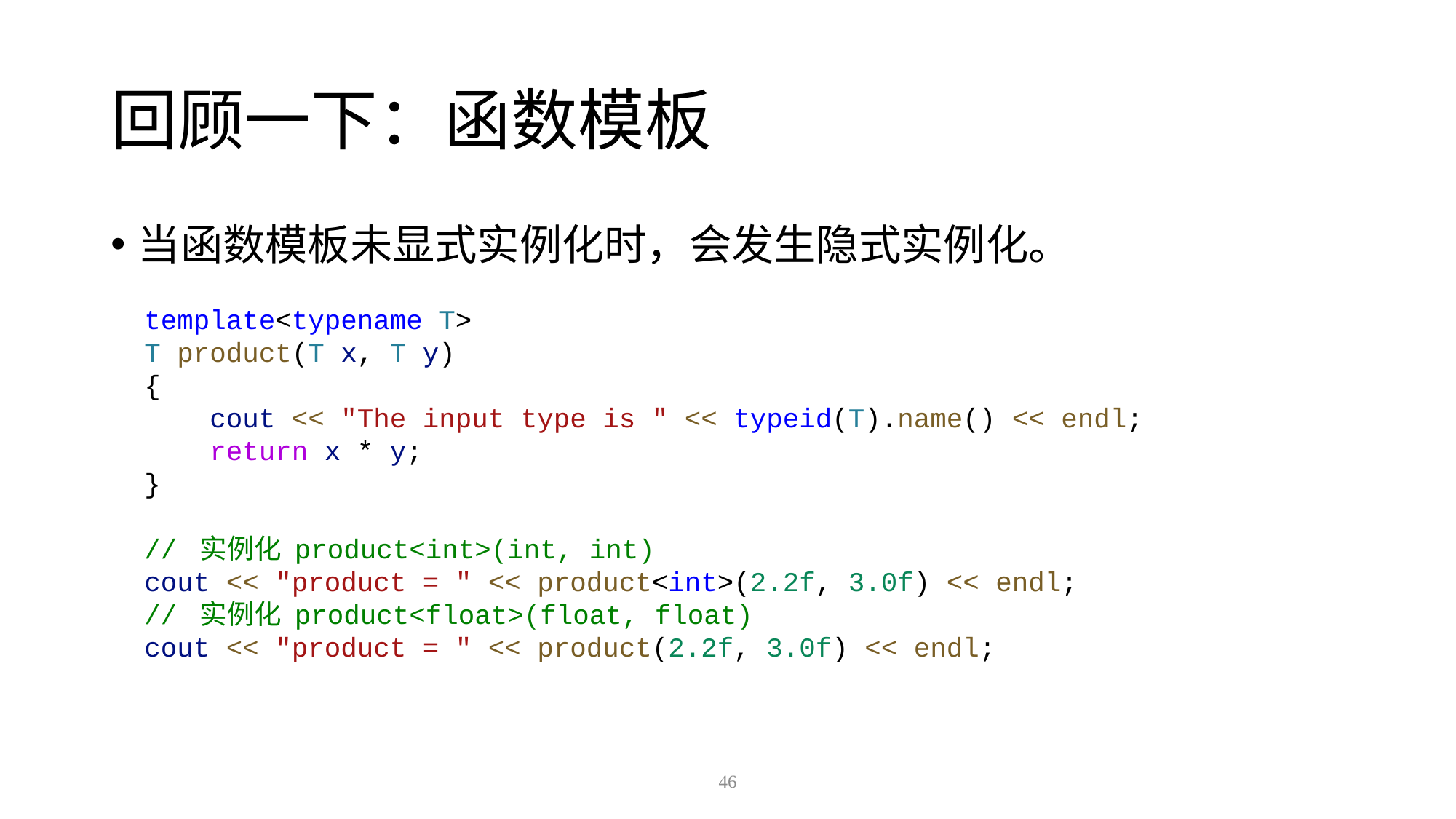

# 回顾一下：函数模板
当函数模板未显式实例化时，会发生隐式实例化。

template<typename T>
T product(T x, T y)
{
    cout << "The input type is " << typeid(T).name() << endl;
    return x * y;
}

// 实例化 product<int>(int, int)
cout << "product = " << product<int>(2.2f, 3.0f) << endl;
// 实例化 product<float>(float, float)
cout << "product = " << product(2.2f, 3.0f) << endl;

46